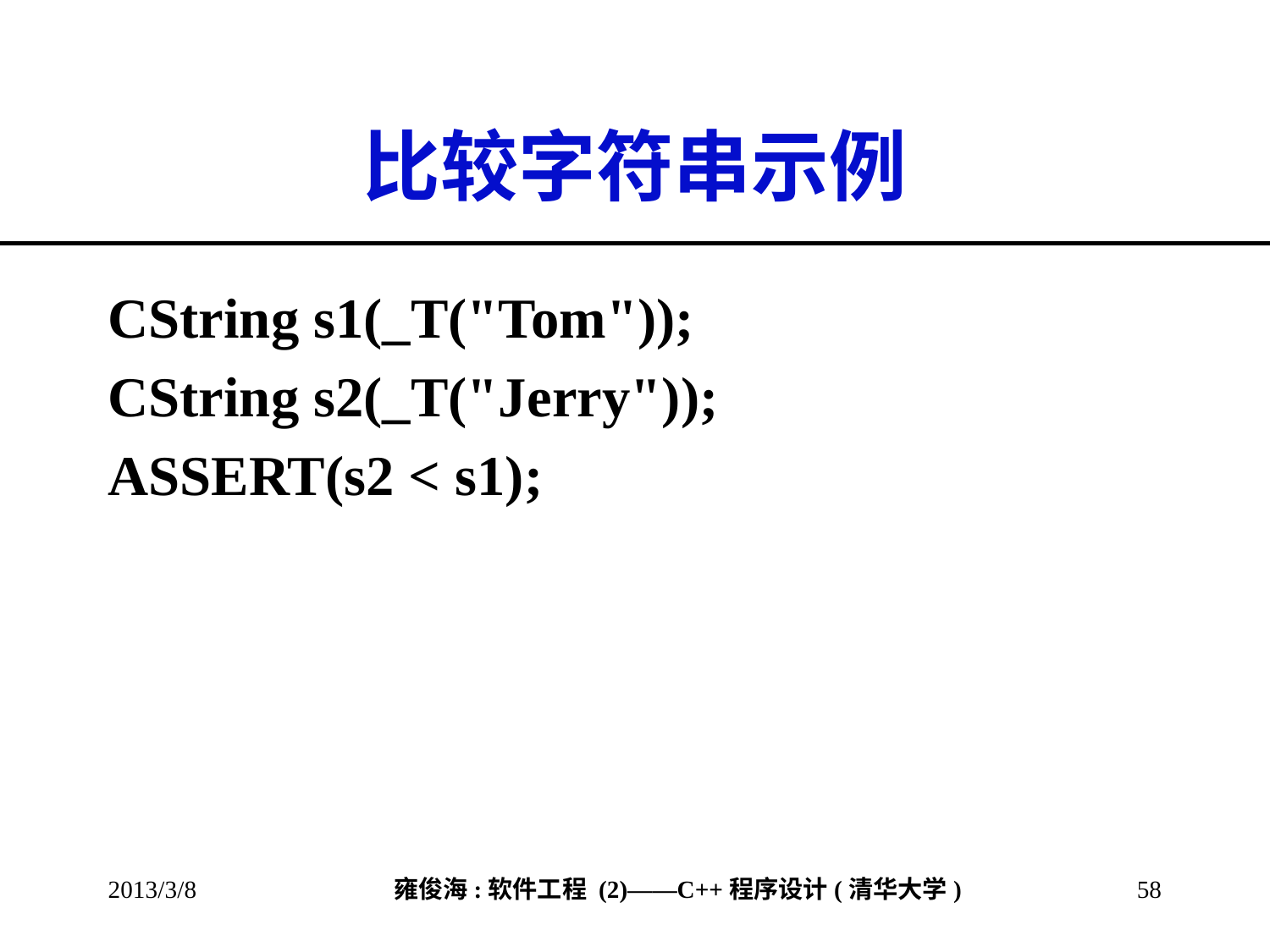

# 比较字符串示例
CString s1(_T("Tom"));
CString s2(_T("Jerry"));
ASSERT(s2 < s1);
2013/3/8
58